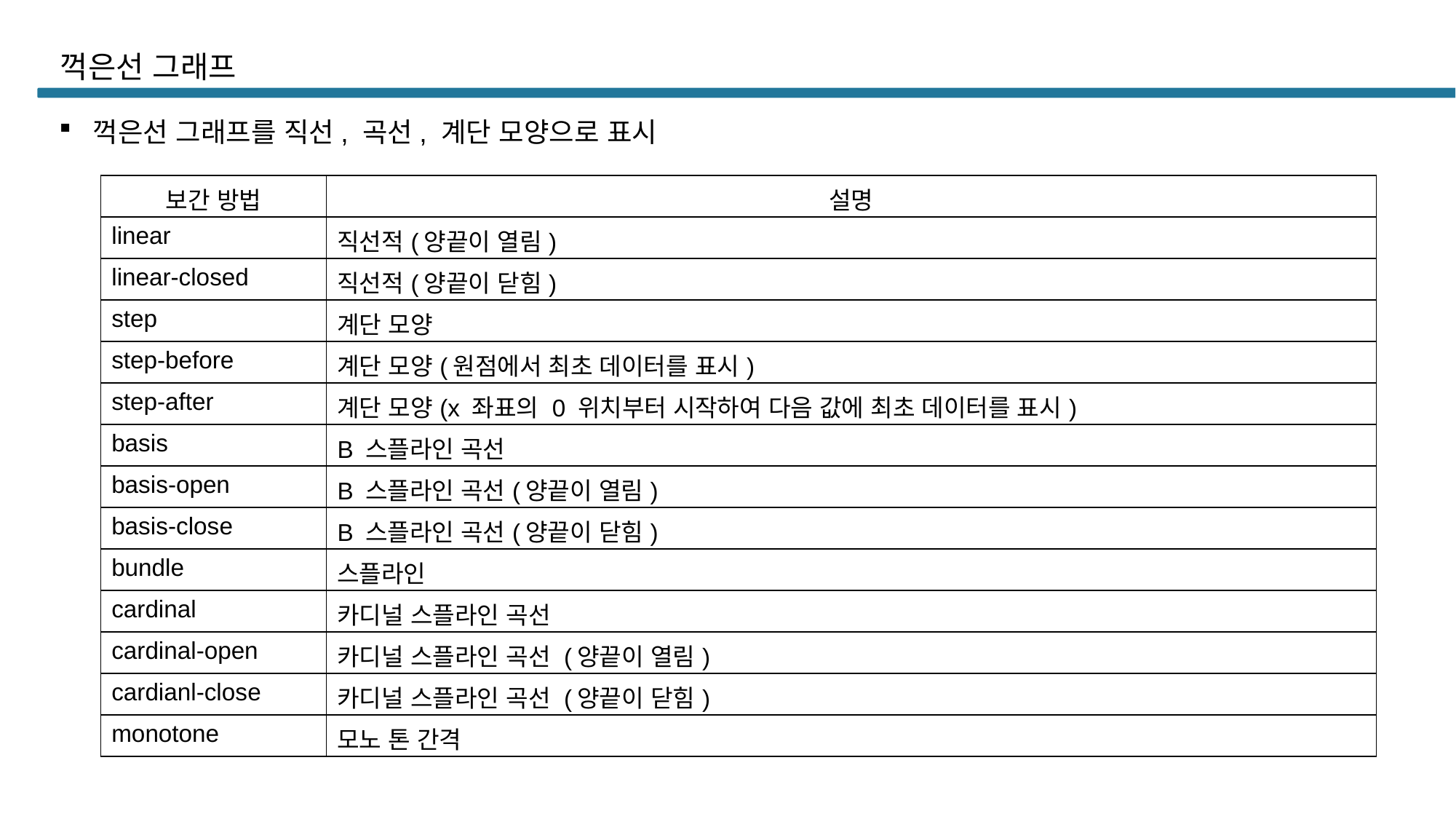

# 꺽은선 그래프

꺽은선 그래프를 직선, 곡선, 계단 모양으로 표시
| 보간 방법 | 설명 |
| --- | --- |
| linear | 직선적(양끝이 열림) |
| linear-closed | 직선적(양끝이 닫힘) |
| step | 계단 모양 |
| step-before | 계단 모양(원점에서 최초 데이터를 표시) |
| step-after | 계단 모양(x 좌표의 0 위치부터 시작하여 다음 값에 최초 데이터를 표시) |
| basis | B 스플라인 곡선 |
| basis-open | B 스플라인 곡선(양끝이 열림) |
| basis-close | B 스플라인 곡선(양끝이 닫힘) |
| bundle | 스플라인 |
| cardinal | 카디널 스플라인 곡선 |
| cardinal-open | 카디널 스플라인 곡선 (양끝이 열림) |
| cardianl-close | 카디널 스플라인 곡선 (양끝이 닫힘) |
| monotone | 모노 톤 간격 |